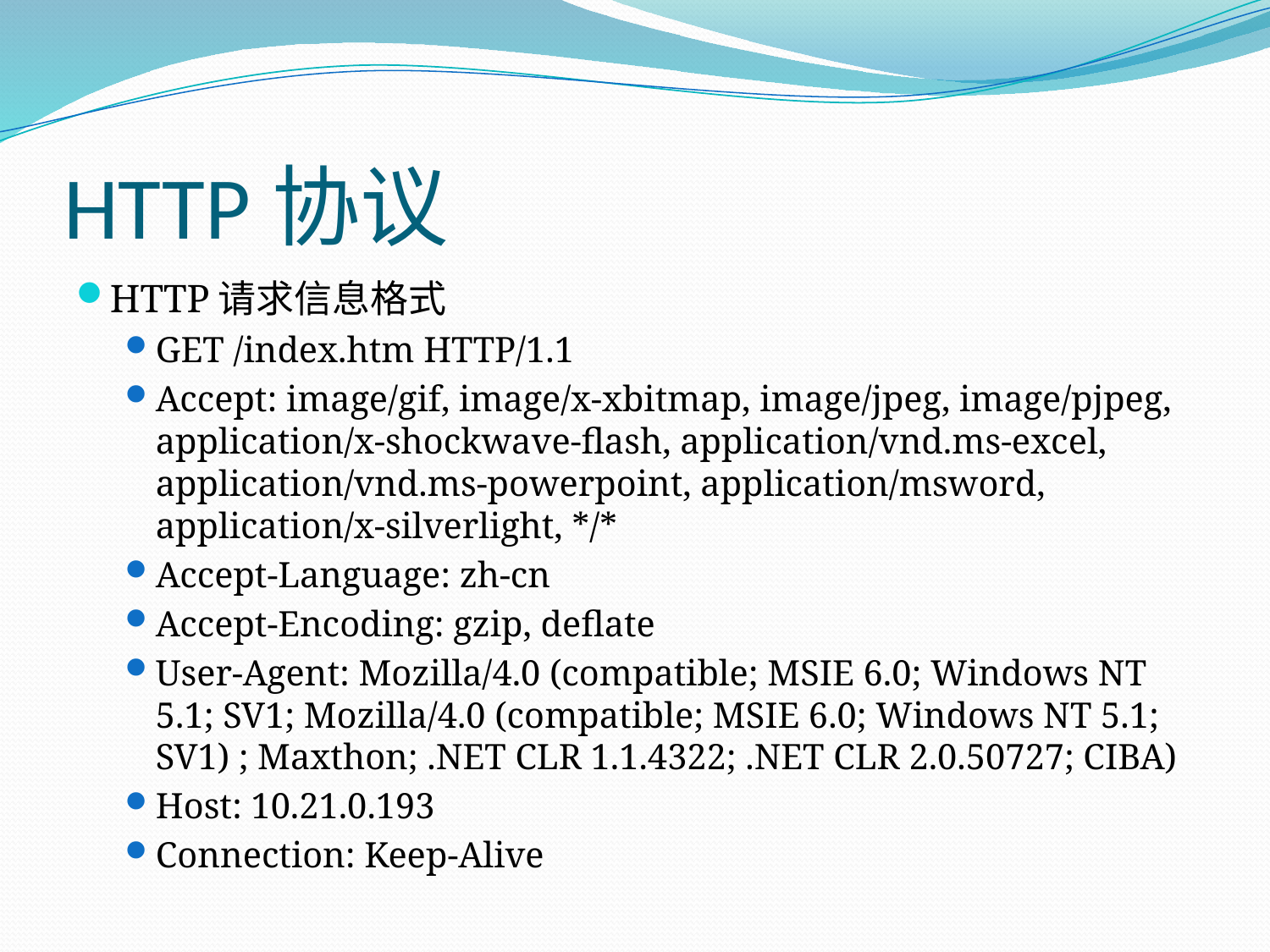

# HTTP协议
HTTP请求信息格式
GET /index.htm HTTP/1.1
Accept: image/gif, image/x-xbitmap, image/jpeg, image/pjpeg, application/x-shockwave-flash, application/vnd.ms-excel, application/vnd.ms-powerpoint, application/msword, application/x-silverlight, */*
Accept-Language: zh-cn
Accept-Encoding: gzip, deflate
User-Agent: Mozilla/4.0 (compatible; MSIE 6.0; Windows NT 5.1; SV1; Mozilla/4.0 (compatible; MSIE 6.0; Windows NT 5.1; SV1) ; Maxthon; .NET CLR 1.1.4322; .NET CLR 2.0.50727; CIBA)
Host: 10.21.0.193
Connection: Keep-Alive